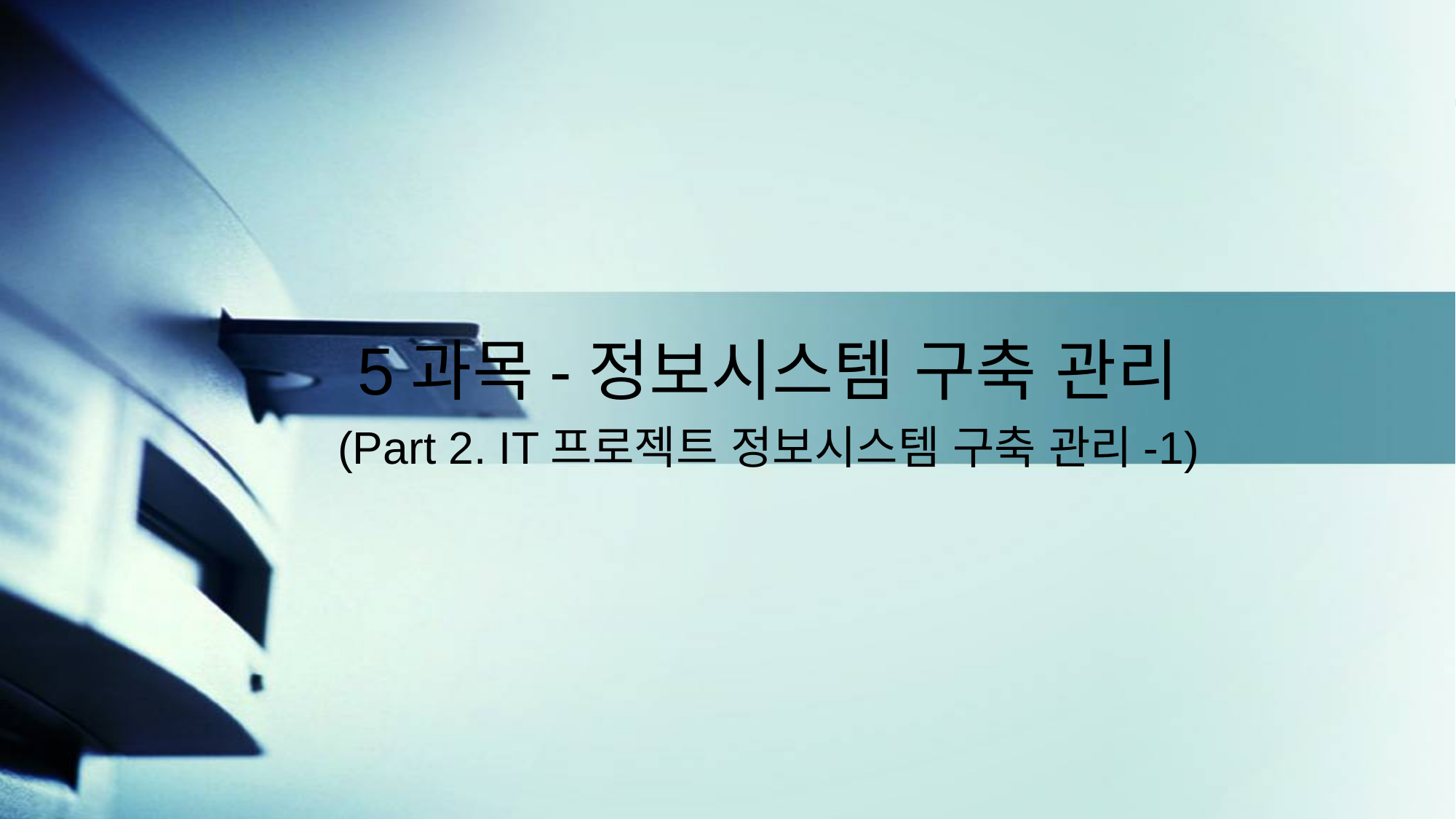

5과목-정보시스템 구축 관리
(Part 2. IT프로젝트 정보시스템 구축 관리-1)